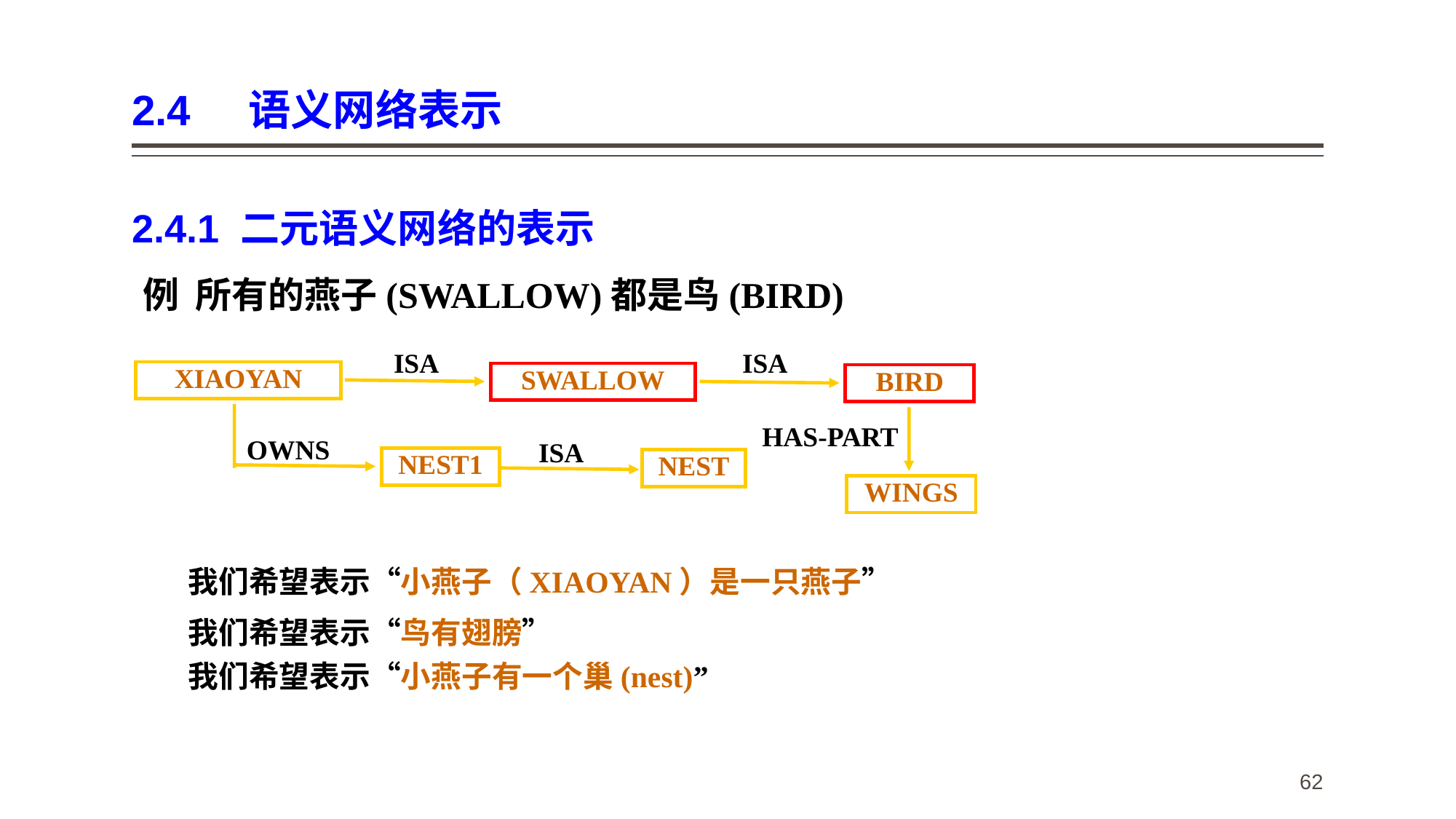

# 2.4    语义网络表示
2.4.1 二元语义网络的表示
例  所有的燕子(SWALLOW)都是鸟(BIRD)
ISA
ISA
XIAOYAN
SWALLOW
BIRD

HAS-PART
OWNS
ISA
NEST1
NEST

WINGS
我们希望表示“小燕子（XIAOYAN）是一只燕子”
我们希望表示“鸟有翅膀”
我们希望表示“小燕子有一个巢(nest)”
62